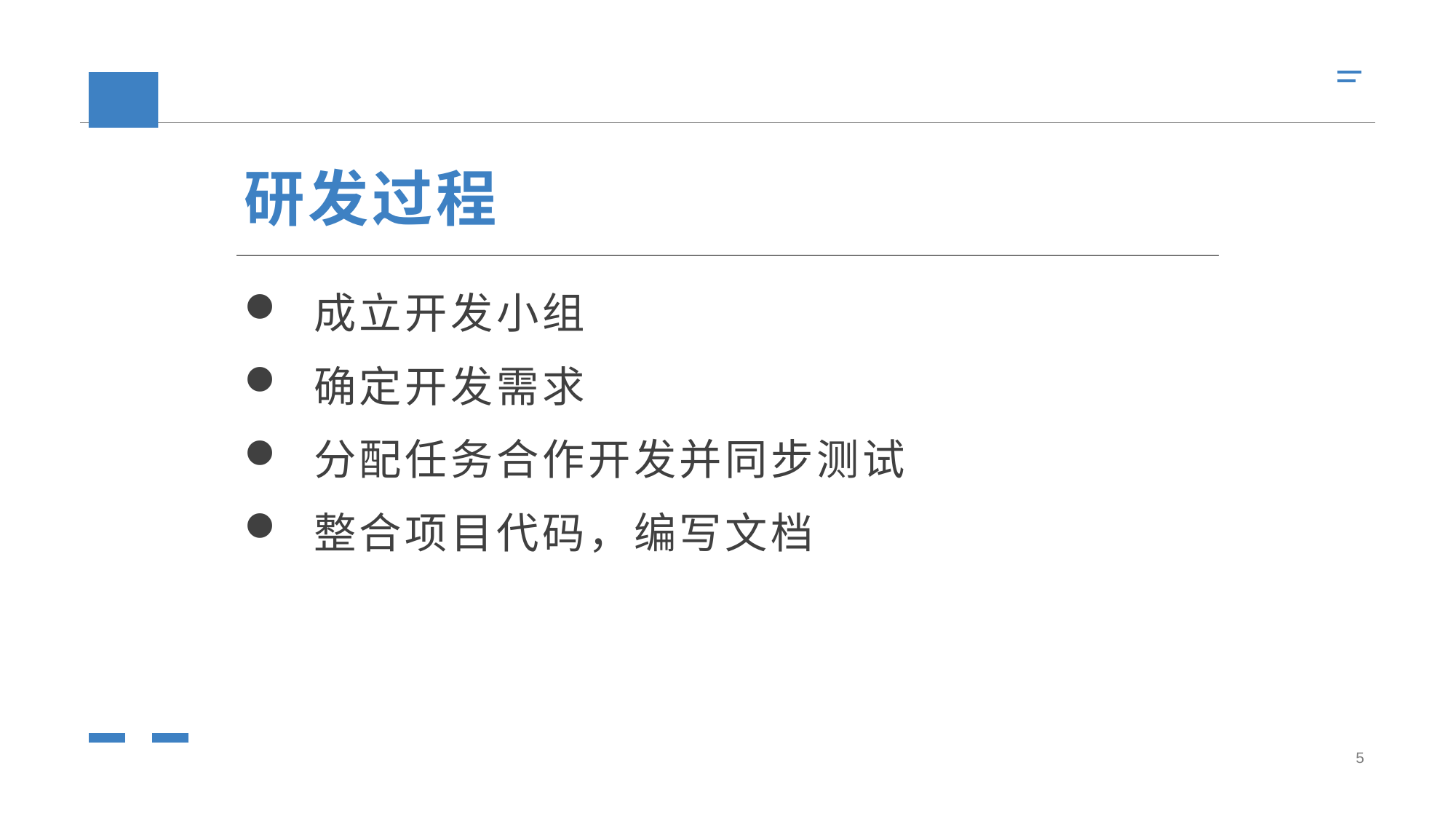

研发过程
成立开发小组
确定开发需求
分配任务合作开发并同步测试
整合项目代码，编写文档
5